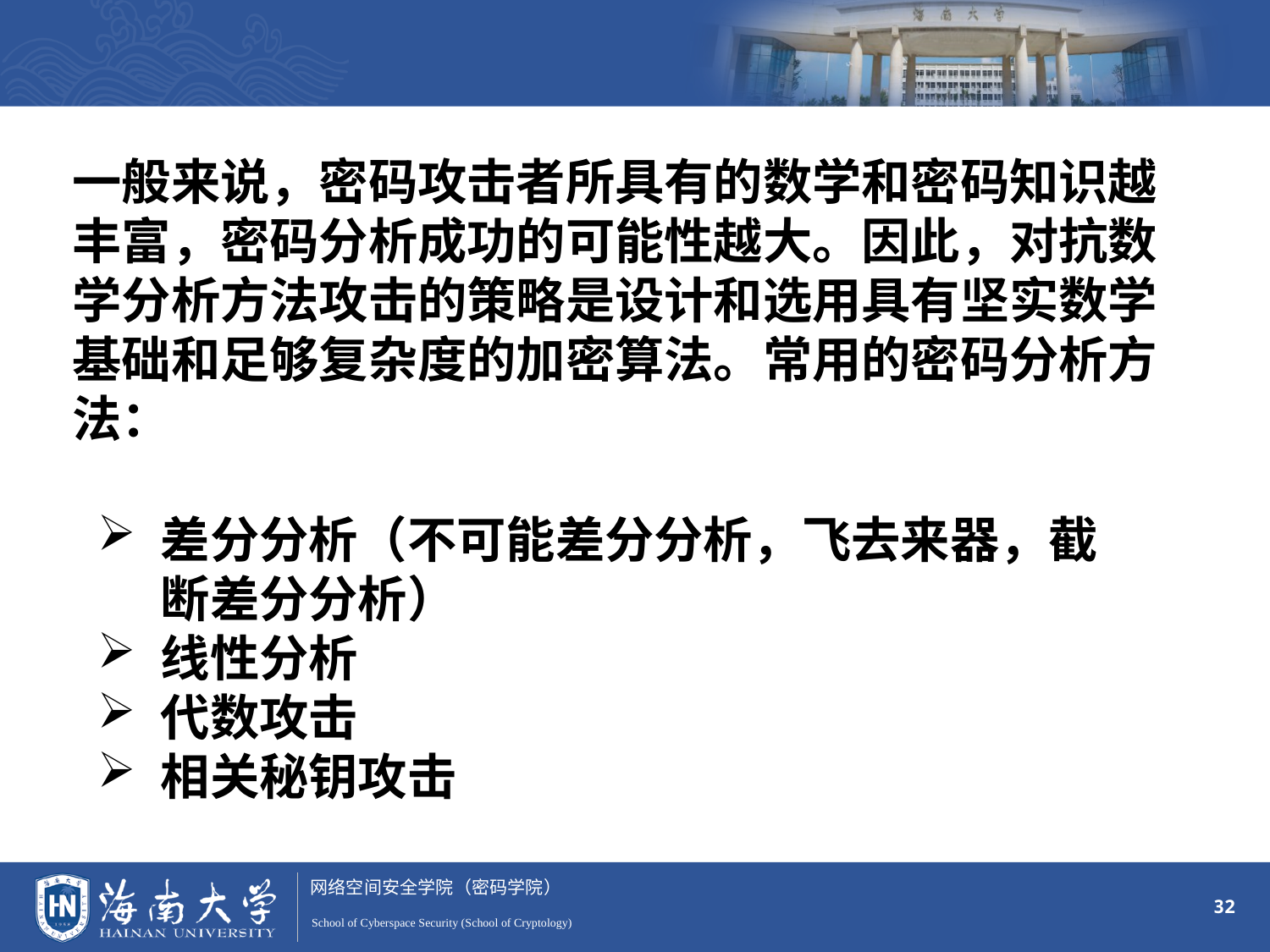

一般来说，密码攻击者所具有的数学和密码知识越丰富，密码分析成功的可能性越大。因此，对抗数学分析方法攻击的策略是设计和选用具有坚实数学基础和足够复杂度的加密算法。常用的密码分析方法：
差分分析（不可能差分分析，飞去来器，截断差分分析）
线性分析
代数攻击
相关秘钥攻击
32